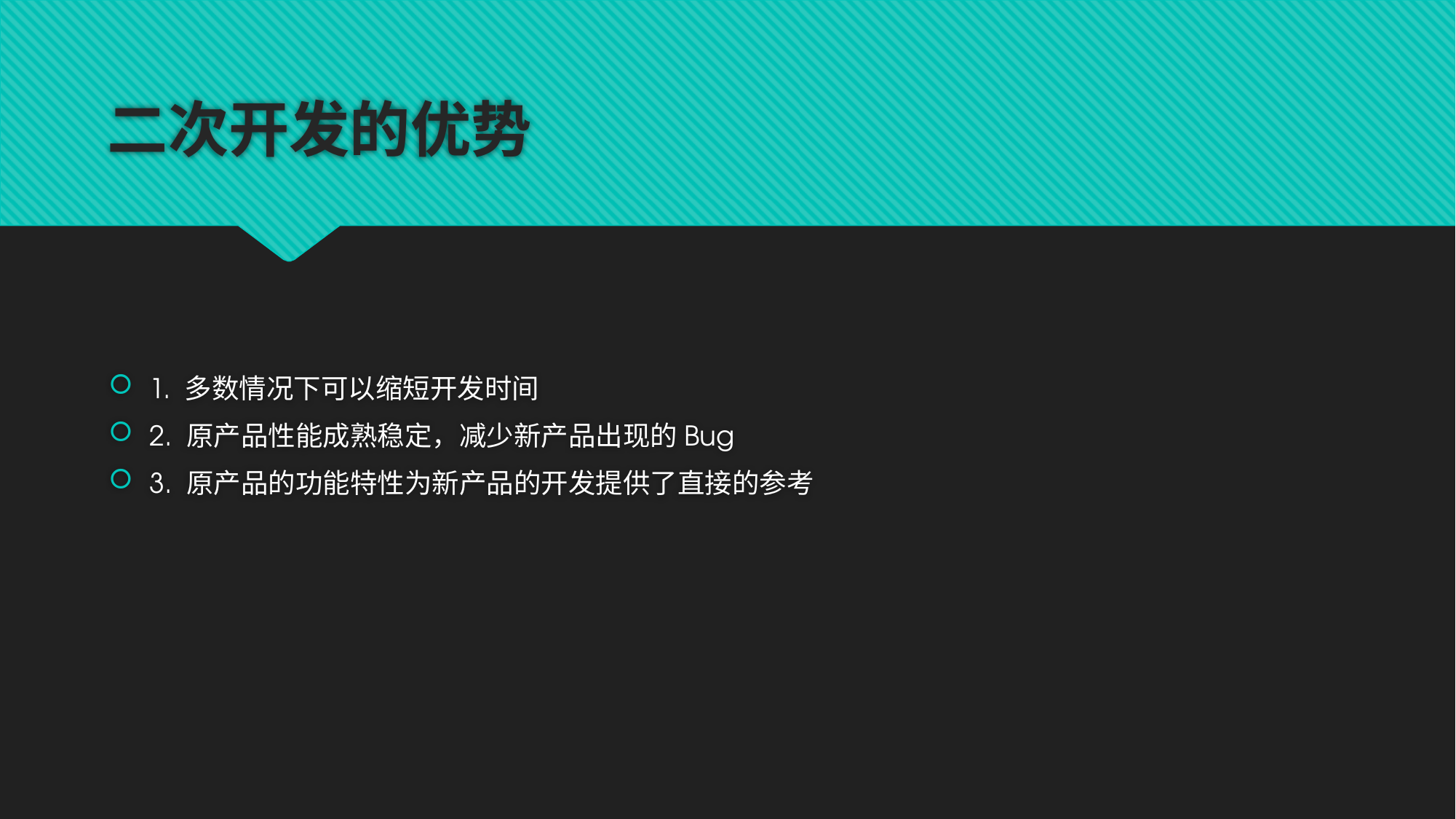

# 二次开发的优势
1. 多数情况下可以缩短开发时间
2. 原产品性能成熟稳定，减少新产品出现的Bug
3. 原产品的功能特性为新产品的开发提供了直接的参考